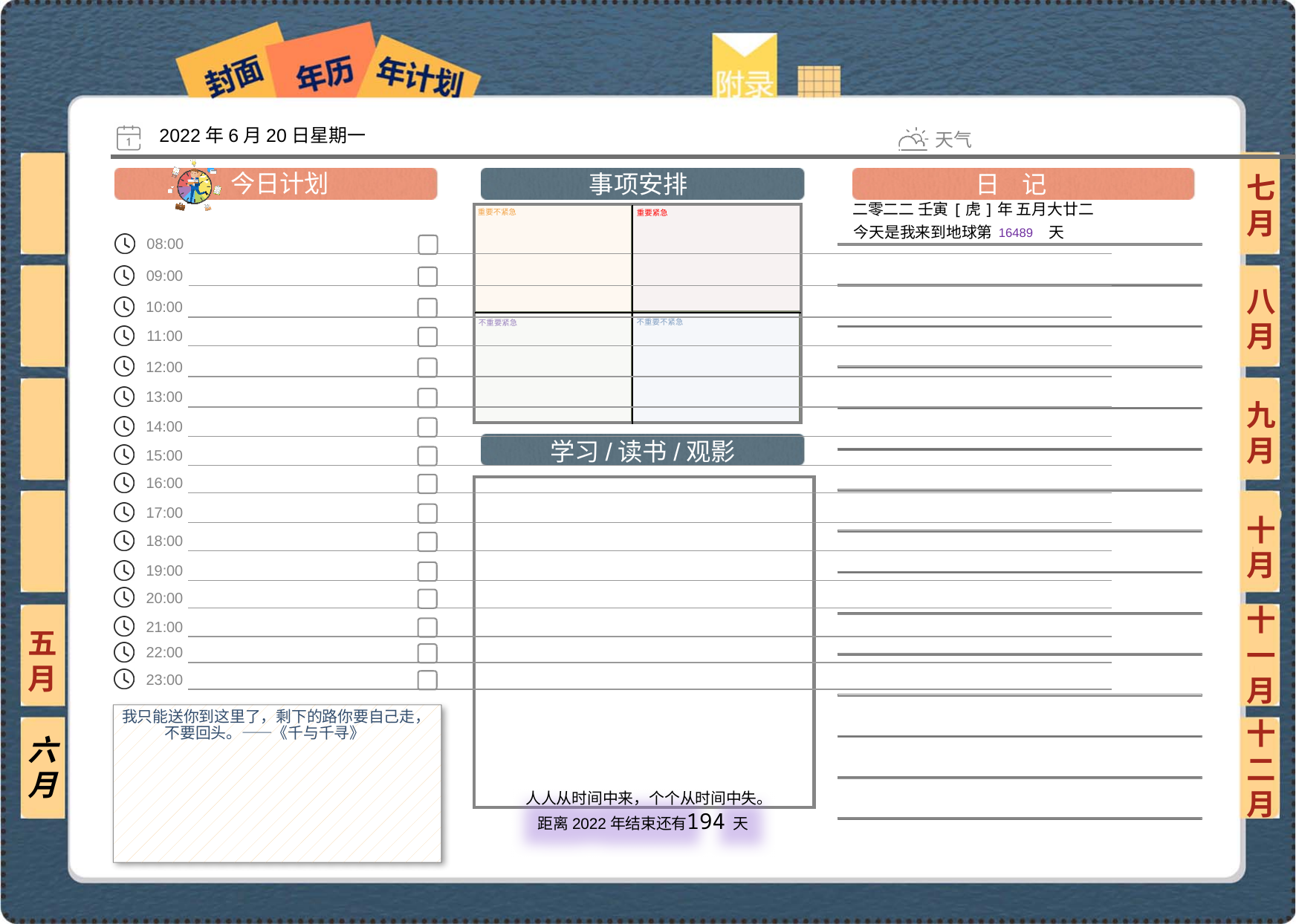

2022年6月20日星期一
七月
二零二二 壬寅[虎]年 五月大廿二
16489
八月
九月
十月
十一月
五月
我只能送你到这里了，剩下的路你要自己走，不要回头。——《千与千寻》

六月
十二月
194
 人人从时间中来，个个从时间中失。